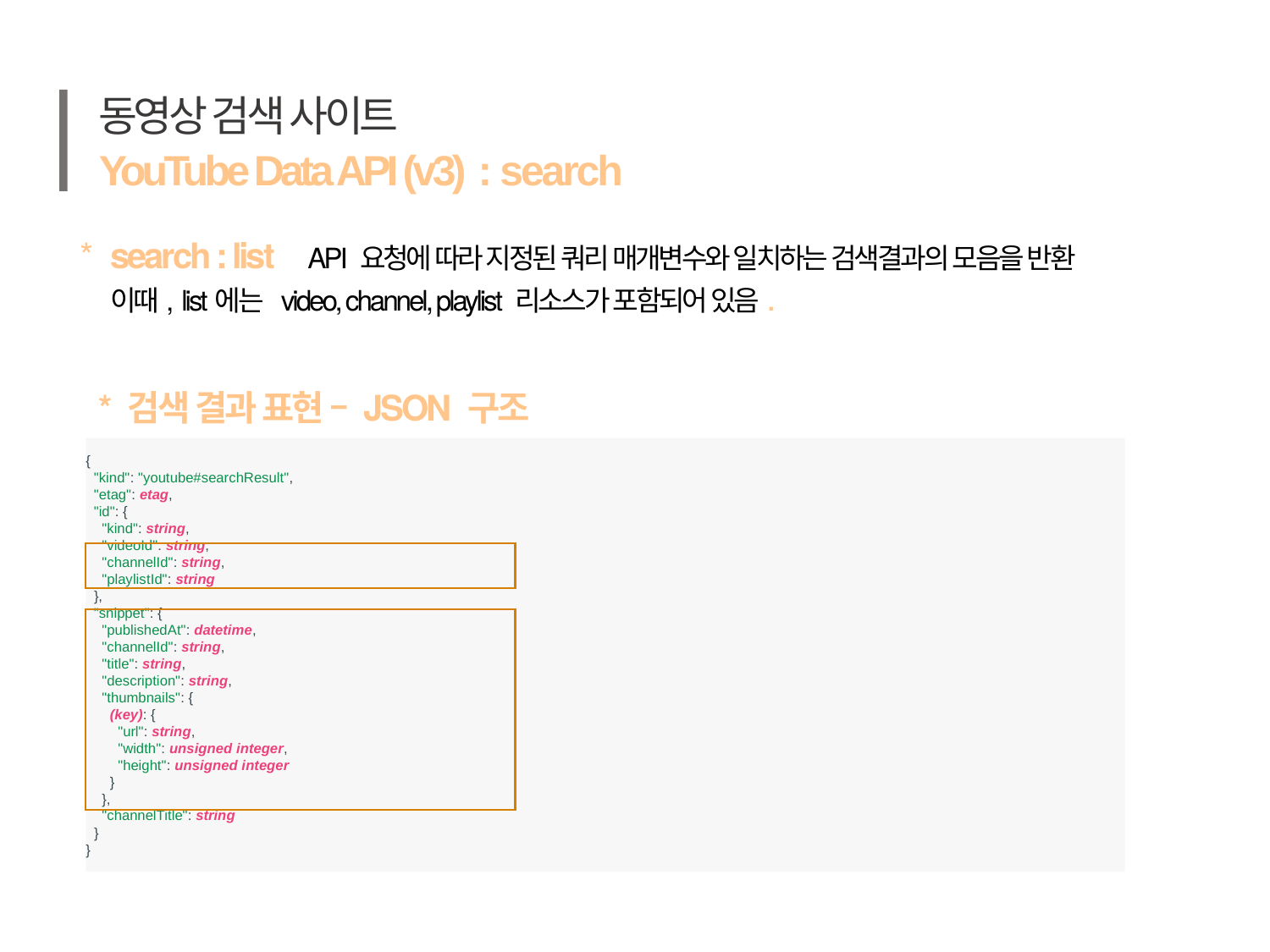

동영상 검색 사이트

YouTube Data API (v3)  : search
*  search : list     API 요청에 따라 지정된 쿼리 매개변수와 일치하는 검색결과의 모음을 반환
    이때,  list에는  video, channel, playlist 리소스가 포함되어 있음.
* 검색 결과 표현 – JSON 구조
{
  "kind": "youtube#searchResult",
  "etag": etag,
  "id": {
    "kind": string,
    "videoId": string,
    "channelId": string,
    "playlistId": string
  },
  "snippet": {
    "publishedAt": datetime,
    "channelId": string,
    "title": string,
    "description": string,
    "thumbnails": {
      (key): {
        "url": string,
        "width": unsigned integer,
        "height": unsigned integer
      }
    },
    "channelTitle": string
  }
}